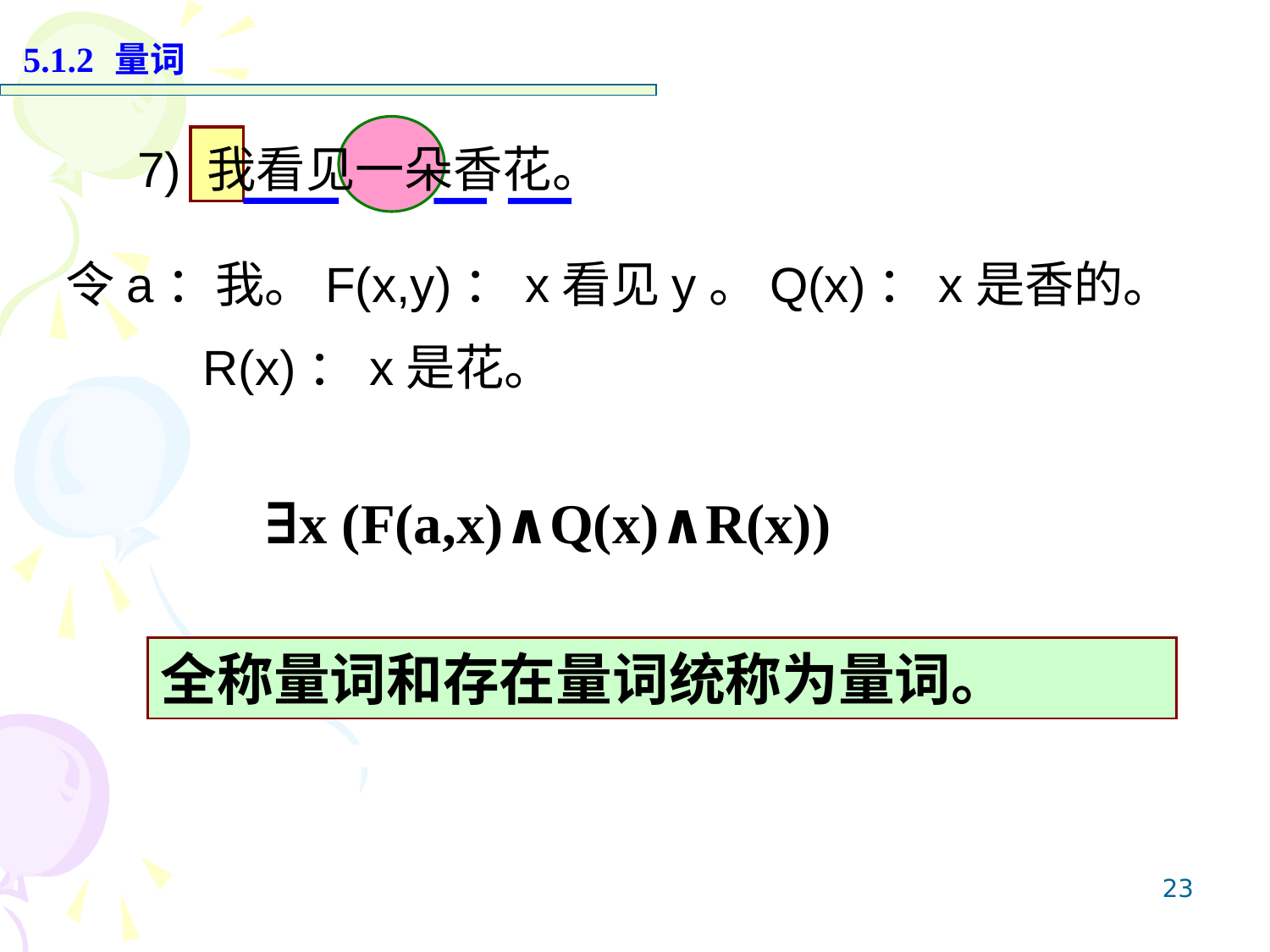

5.1.2 量词

7) 我看见一朵香花。

令a：我。F(x,y)：x看见y。Q(x)：x是香的。
          R(x)：x是花。
∃x (F(a,x)∧Q(x)∧R(x))
全称量词和存在量词统称为量词。
23